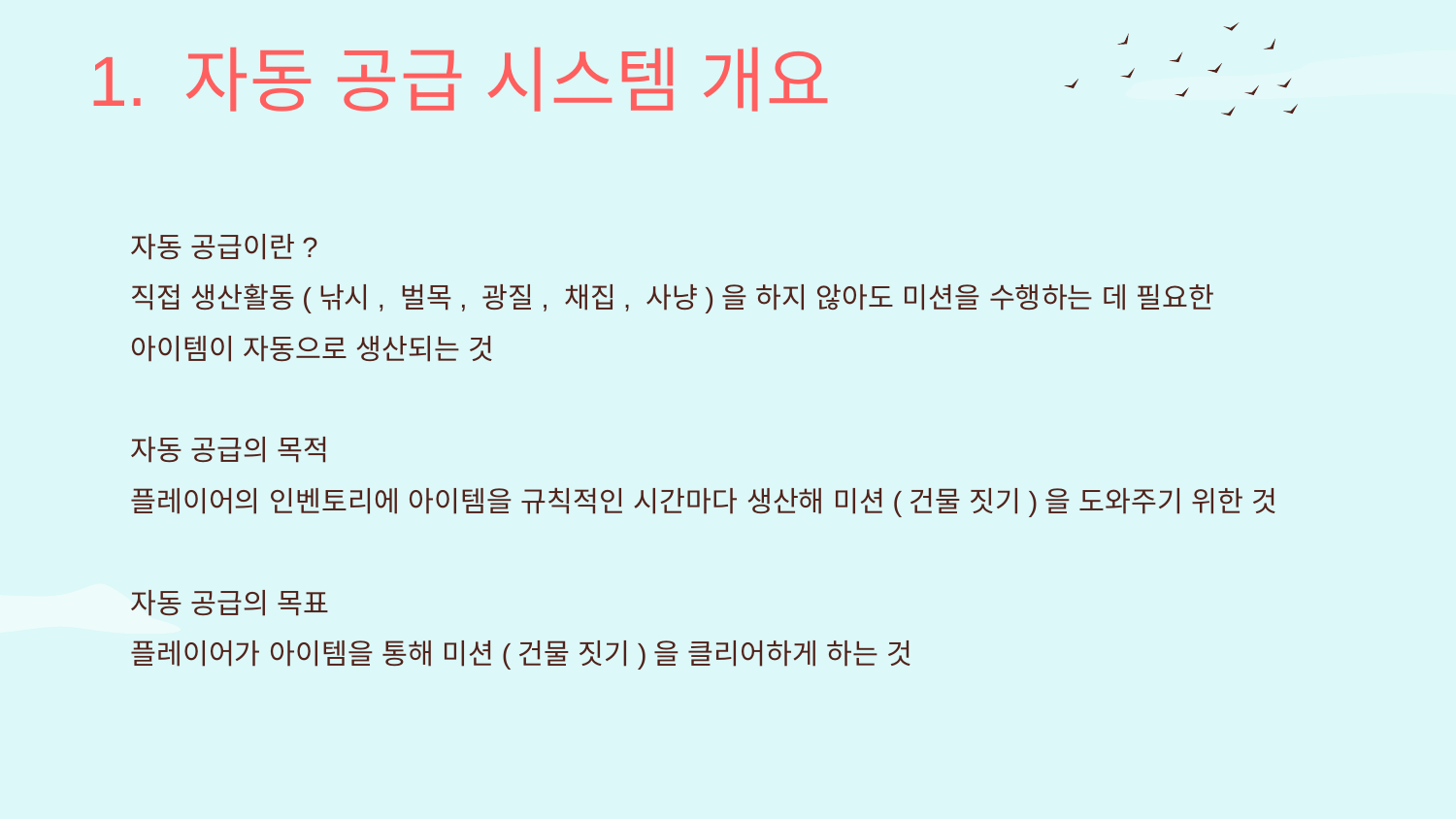

# 1. 자동 공급 시스템 개요
자동 공급이란?
직접 생산활동(낚시, 벌목, 광질, 채집, 사냥)을 하지 않아도 미션을 수행하는 데 필요한 아이템이 자동으로 생산되는 것

자동 공급의 목적
플레이어의 인벤토리에 아이템을 규칙적인 시간마다 생산해 미션(건물 짓기)을 도와주기 위한 것

자동 공급의 목표
플레이어가 아이템을 통해 미션(건물 짓기)을 클리어하게 하는 것